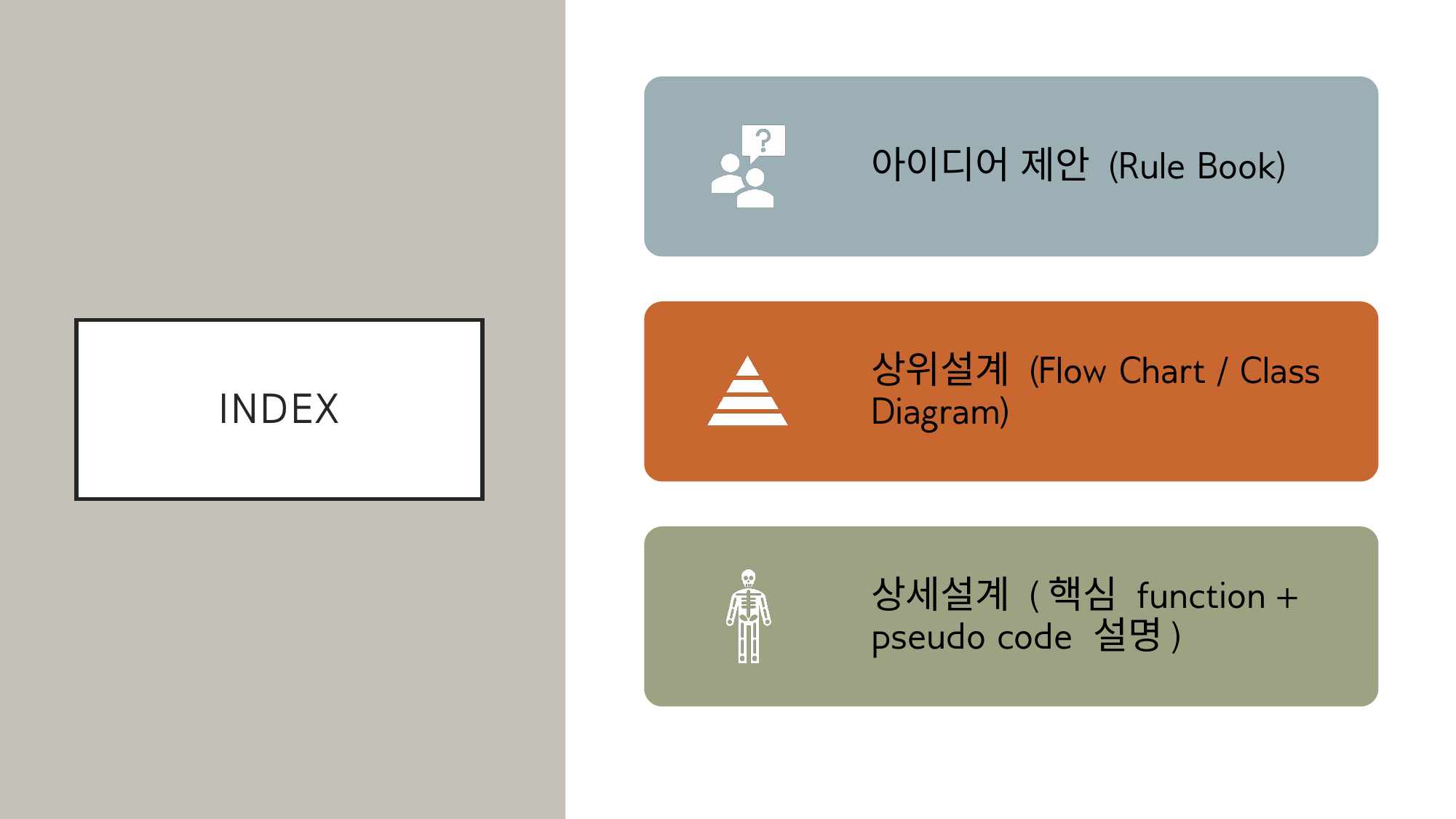

아이디어 제안 (Rule Book)
상위설계 (Flow Chart / Class Diagram)
상세설계 (핵심 function + pseudo code 설명)
# Index